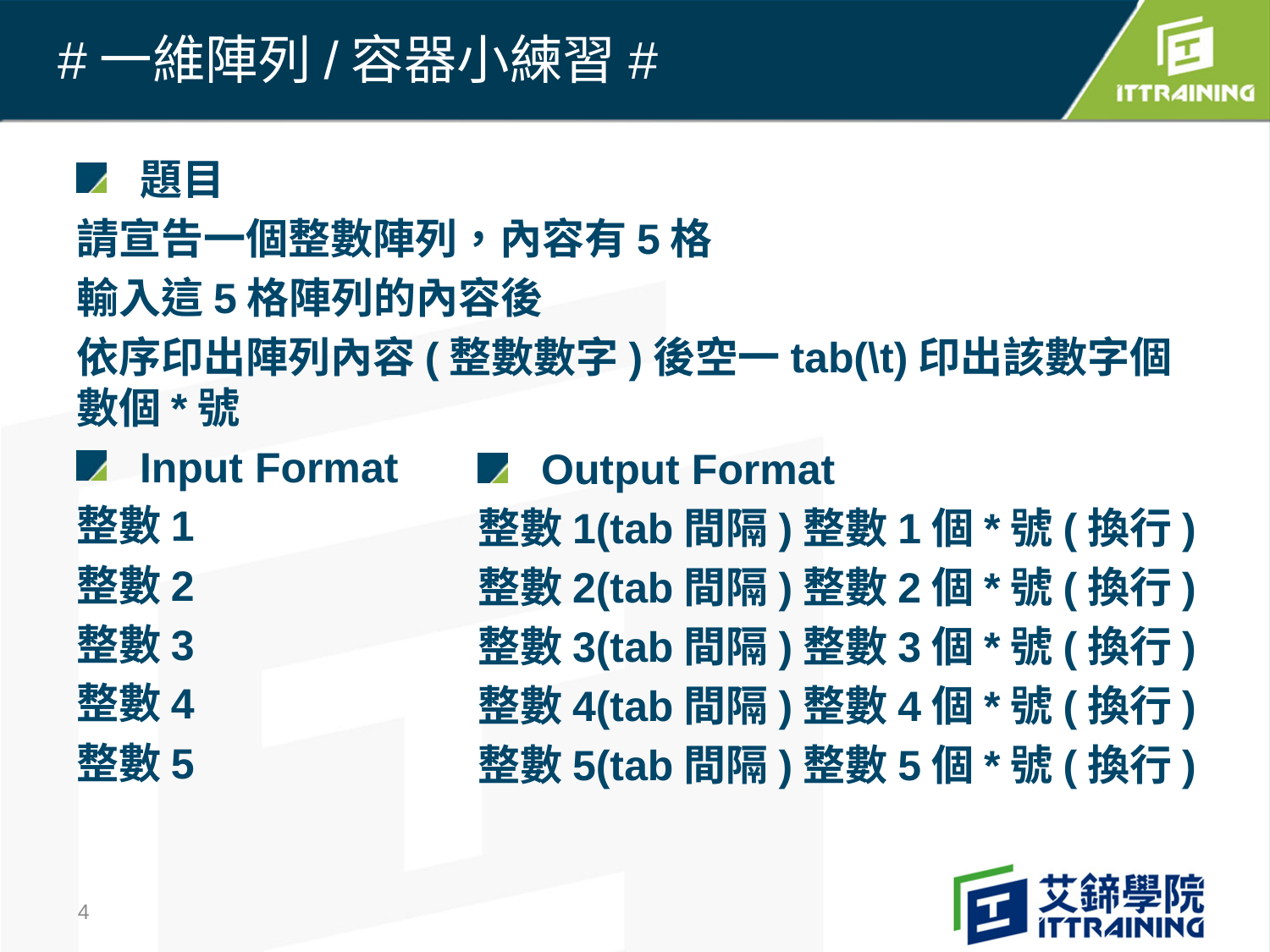

# ﻿#一維陣列/容器小練習#
題目
請宣告一個整數陣列，內容有5格
輸入這5格陣列的內容後
依序印出陣列內容(整數數字)後空一tab(\t)印出該數字個數個*號
Input Format
整數1
整數2
整數3
整數4
整數5
Output Format
整數1(tab間隔)整數1個*號(換行)
整數2(tab間隔)整數2個*號(換行)
整數3(tab間隔)整數3個*號(換行)
整數4(tab間隔)整數4個*號(換行)
整數5(tab間隔)整數5個*號(換行)
4